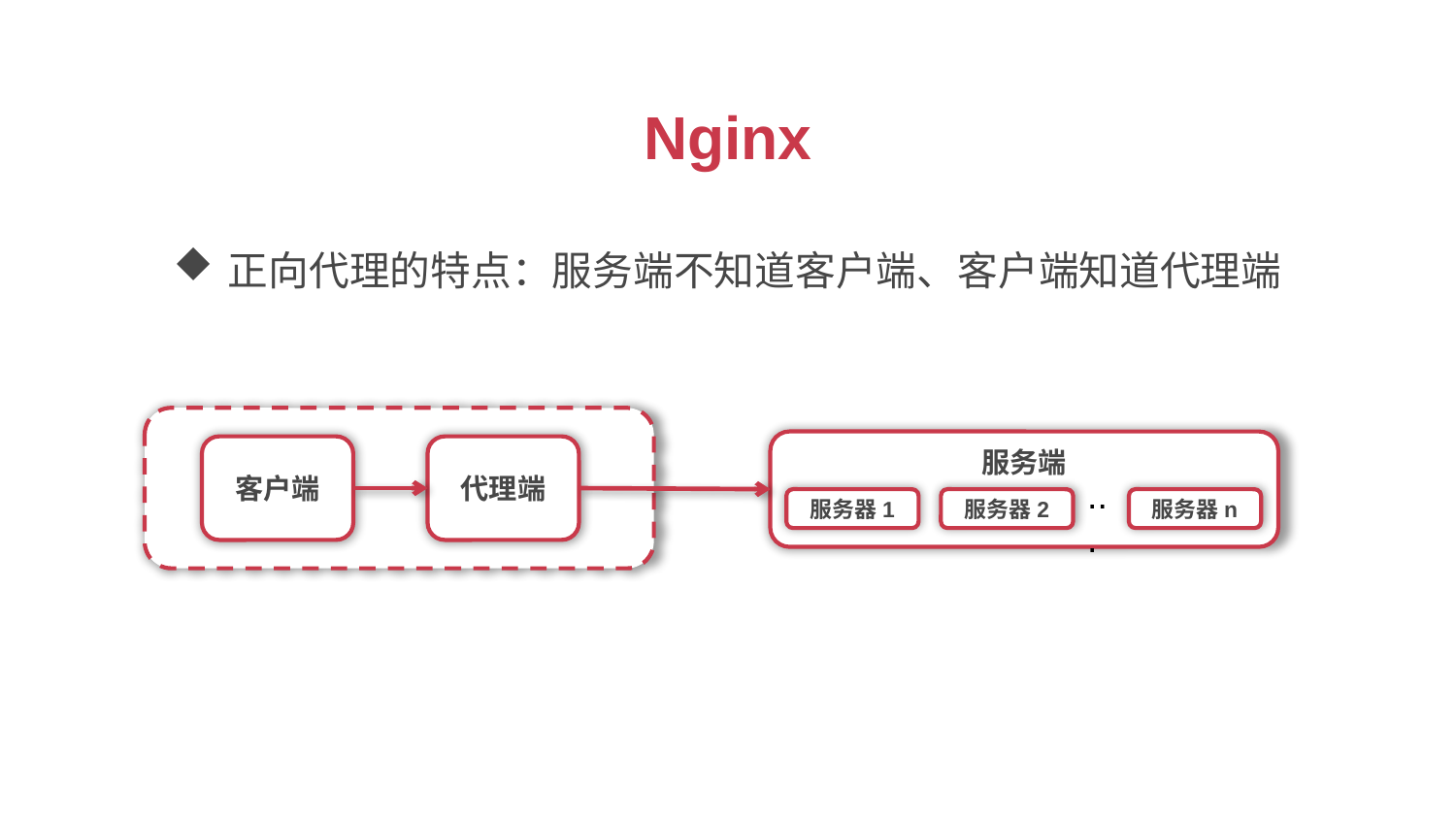

Nginx
正向代理的特点：服务端不知道客户端、客户端知道代理端

服务端
客户端
代理端
...
服务器1
服务器2
服务器n